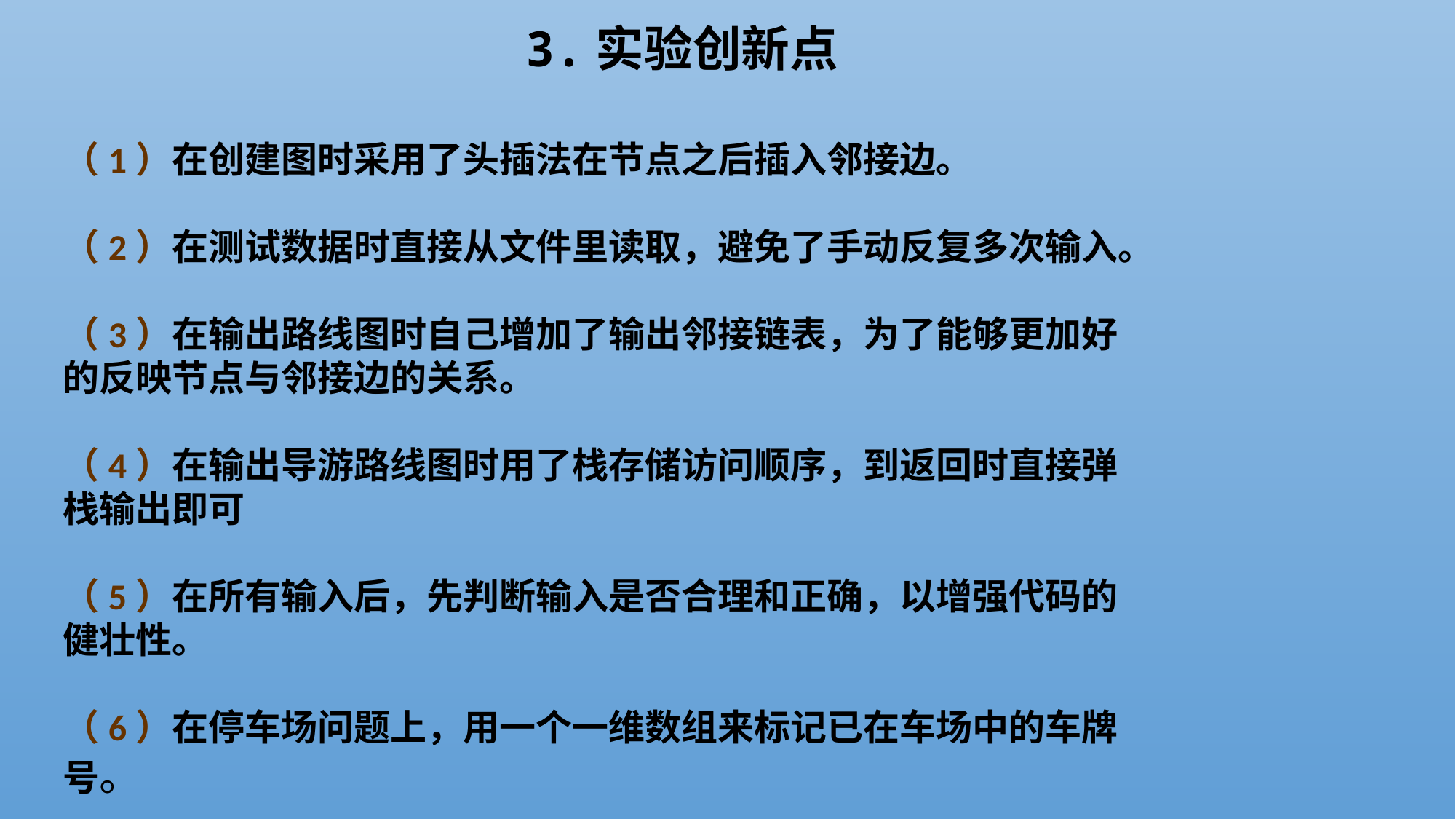

3.实验创新点
（1）在创建图时采用了头插法在节点之后插入邻接边。

（2）在测试数据时直接从文件里读取，避免了手动反复多次输入。

（3）在输出路线图时自己增加了输出邻接链表，为了能够更加好的反映节点与邻接边的关系。

（4）在输出导游路线图时用了栈存储访问顺序，到返回时直接弹栈输出即可

（5）在所有输入后，先判断输入是否合理和正确，以增强代码的健壮性。

（6）在停车场问题上，用一个一维数组来标记已在车场中的车牌号。